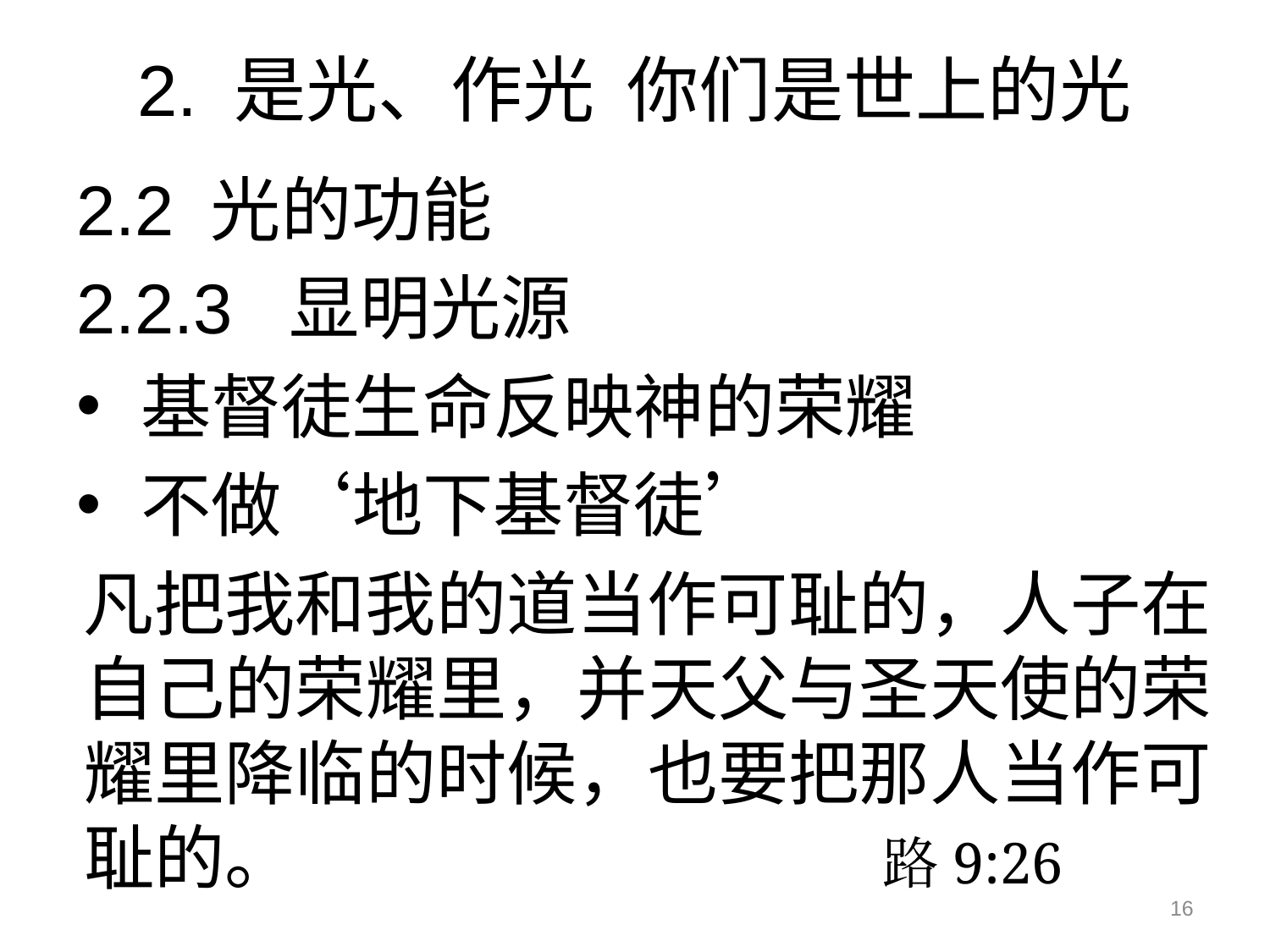

# 2. 是光、作光  你们是世上的光
2.2 光的功能
2.2.3  显明光源
基督徒生命反映神的荣耀
不做‘地下基督徒’
凡把我和我的道当作可耻的，人子在自己的荣耀里，并天父与圣天使的荣耀里降临的时候，也要把那人当作可耻的。                                     路9:26
16